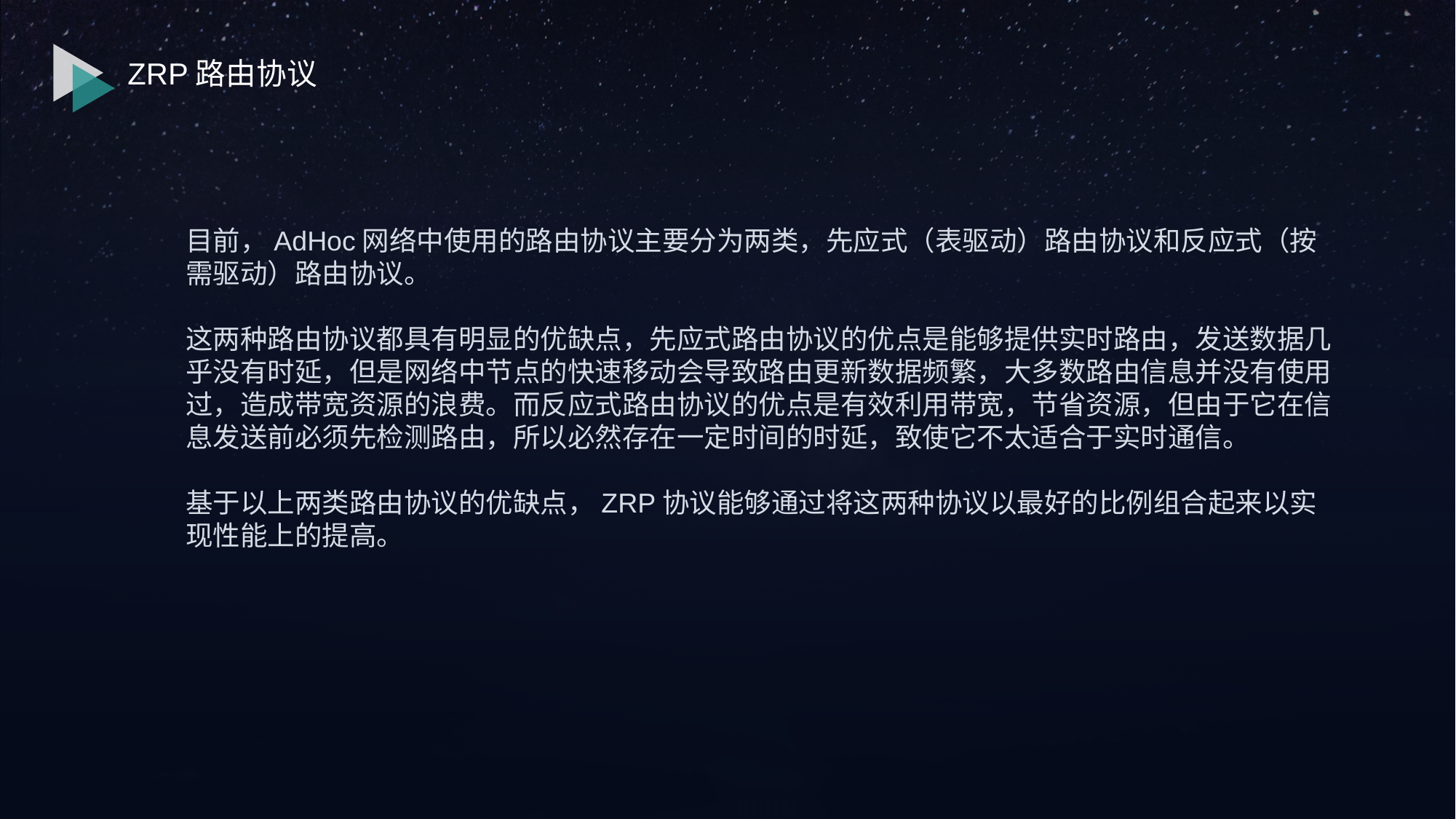

ZRP路由协议
目前，AdHoc网络中使用的路由协议主要分为两类，先应式（表驱动）路由协议和反应式（按需驱动）路由协议。

这两种路由协议都具有明显的优缺点，先应式路由协议的优点是能够提供实时路由，发送数据几乎没有时延，但是网络中节点的快速移动会导致路由更新数据频繁，大多数路由信息并没有使用过，造成带宽资源的浪费。而反应式路由协议的优点是有效利用带宽，节省资源，但由于它在信息发送前必须先检测路由，所以必然存在一定时间的时延，致使它不太适合于实时通信。

基于以上两类路由协议的优缺点，ZRP协议能够通过将这两种协议以最好的比例组合起来以实现性能上的提高。